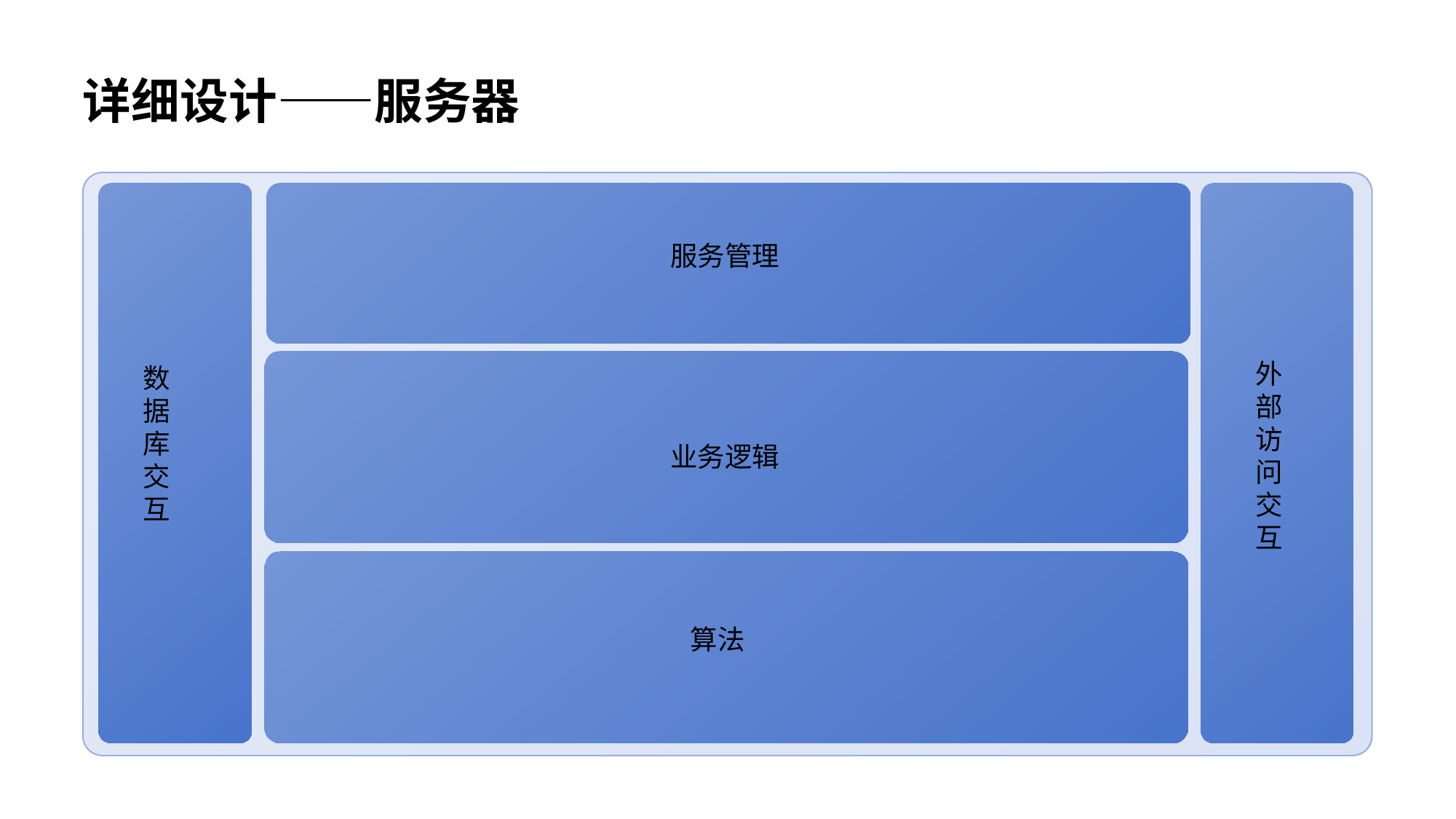

# 详细设计——服务器

服务管理

外部访问交互
数据库交互
业务逻辑

算法